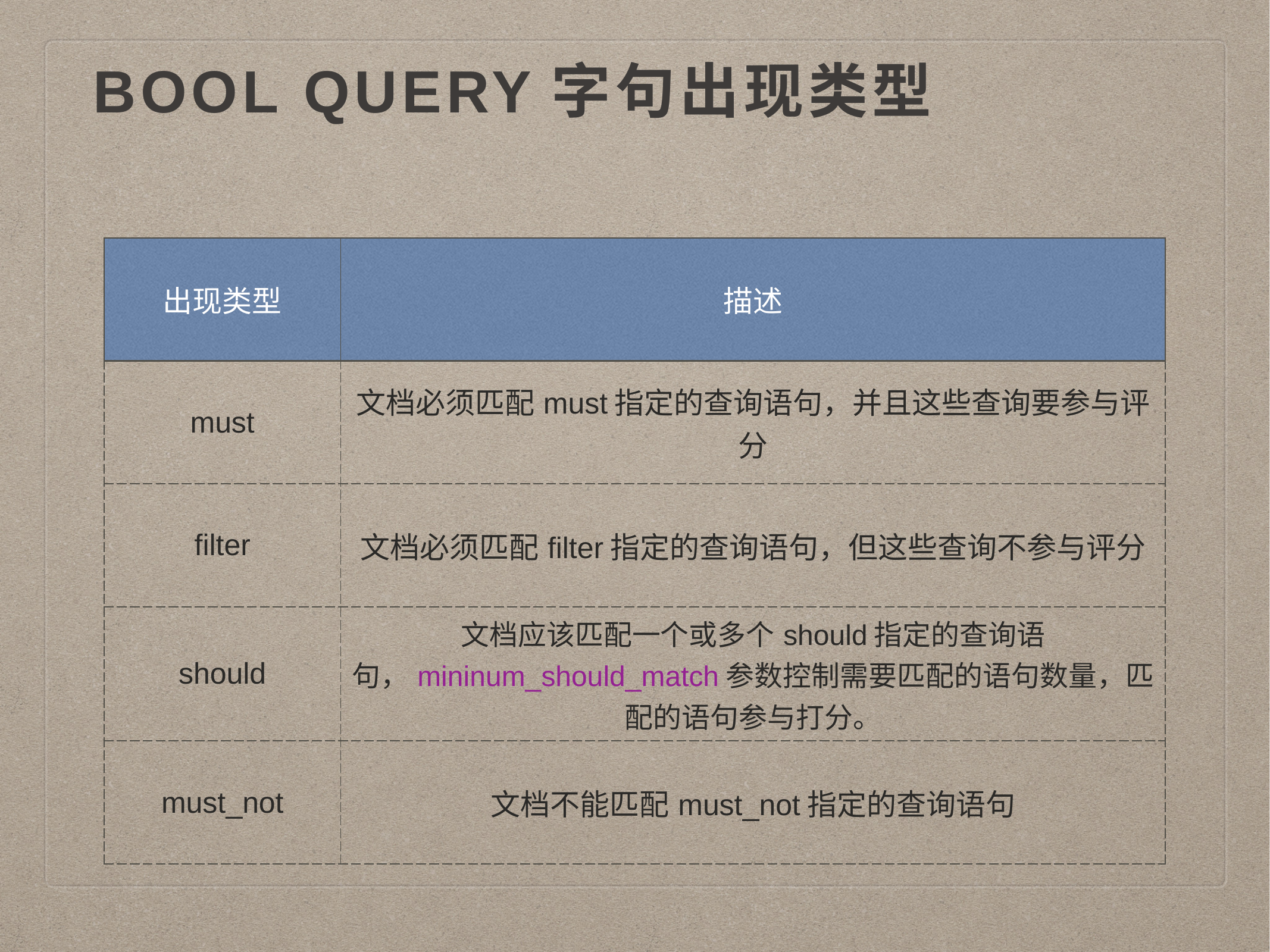

# Bool Query字句出现类型
| 出现类型 | 描述 |
| --- | --- |
| must | 文档必须匹配must指定的查询语句，并且这些查询要参与评分 |
| filter | 文档必须匹配filter指定的查询语句，但这些查询不参与评分 |
| should | 文档应该匹配一个或多个should指定的查询语句，mininum\_should\_match参数控制需要匹配的语句数量，匹配的语句参与打分。 |
| must\_not | 文档不能匹配must\_not指定的查询语句 |
15